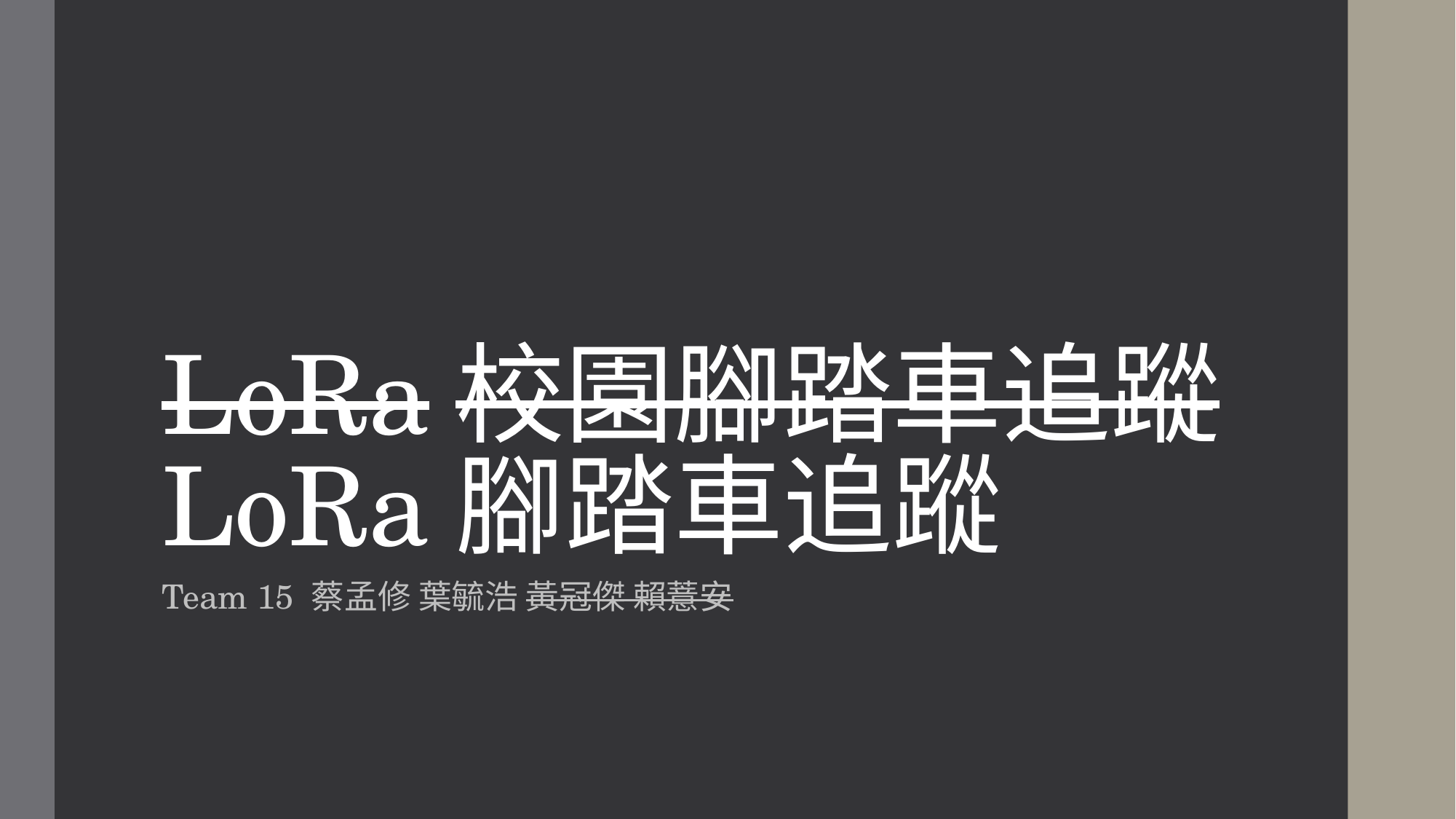

# LoRa校園腳踏車追蹤 LoRa腳踏車追蹤
Team 15 蔡孟修 葉毓浩 黃冠傑 賴薏安